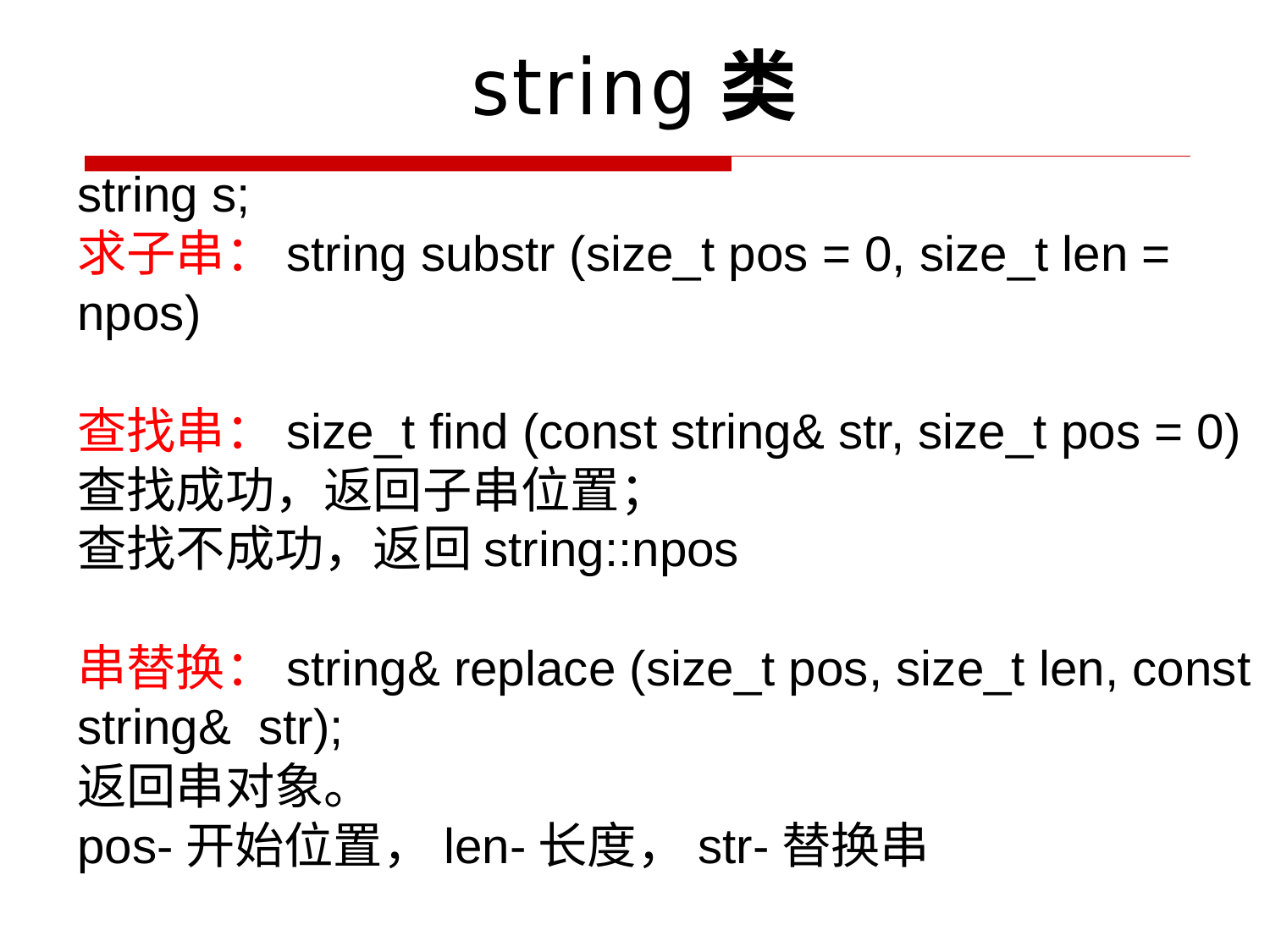

string类
string s;
求子串：string substr (size_t pos = 0, size_t len = npos)

查找串：size_t find (const string& str, size_t pos = 0)
查找成功，返回子串位置；
查找不成功，返回string::npos

串替换：string& replace (size_t pos, size_t len, const string&  str);
返回串对象。
pos-开始位置，len-长度，str-替换串